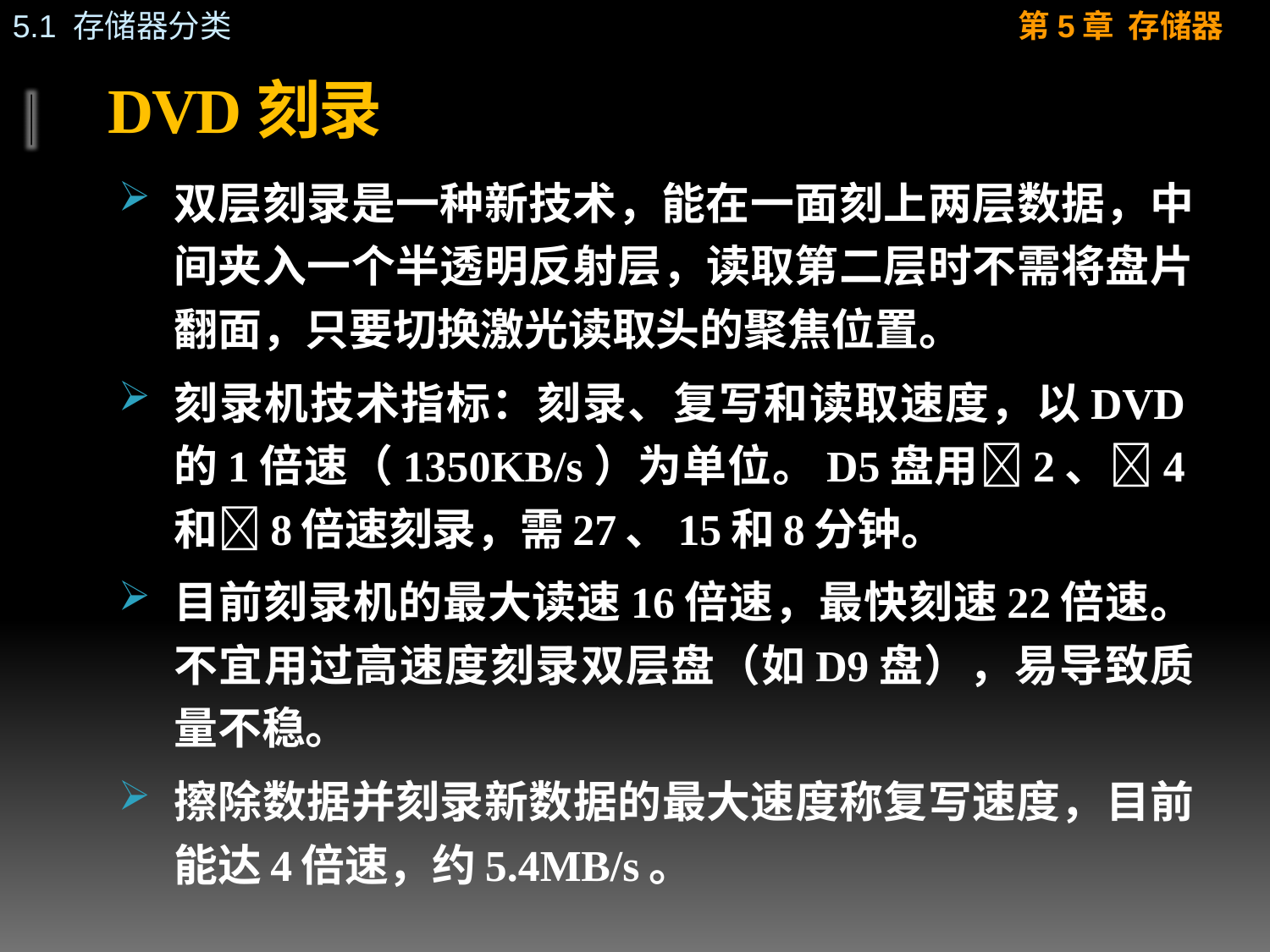

# DVD刻录
双层刻录是一种新技术，能在一面刻上两层数据，中间夹入一个半透明反射层，读取第二层时不需将盘片翻面，只要切换激光读取头的聚焦位置。
刻录机技术指标：刻录、复写和读取速度，以DVD的1倍速（1350KB/s）为单位。D5盘用×2、×4和×8倍速刻录，需27、15和8分钟。
目前刻录机的最大读速16倍速，最快刻速22倍速。不宜用过高速度刻录双层盘（如D9盘），易导致质量不稳。
擦除数据并刻录新数据的最大速度称复写速度，目前能达4倍速，约5.4MB/s。